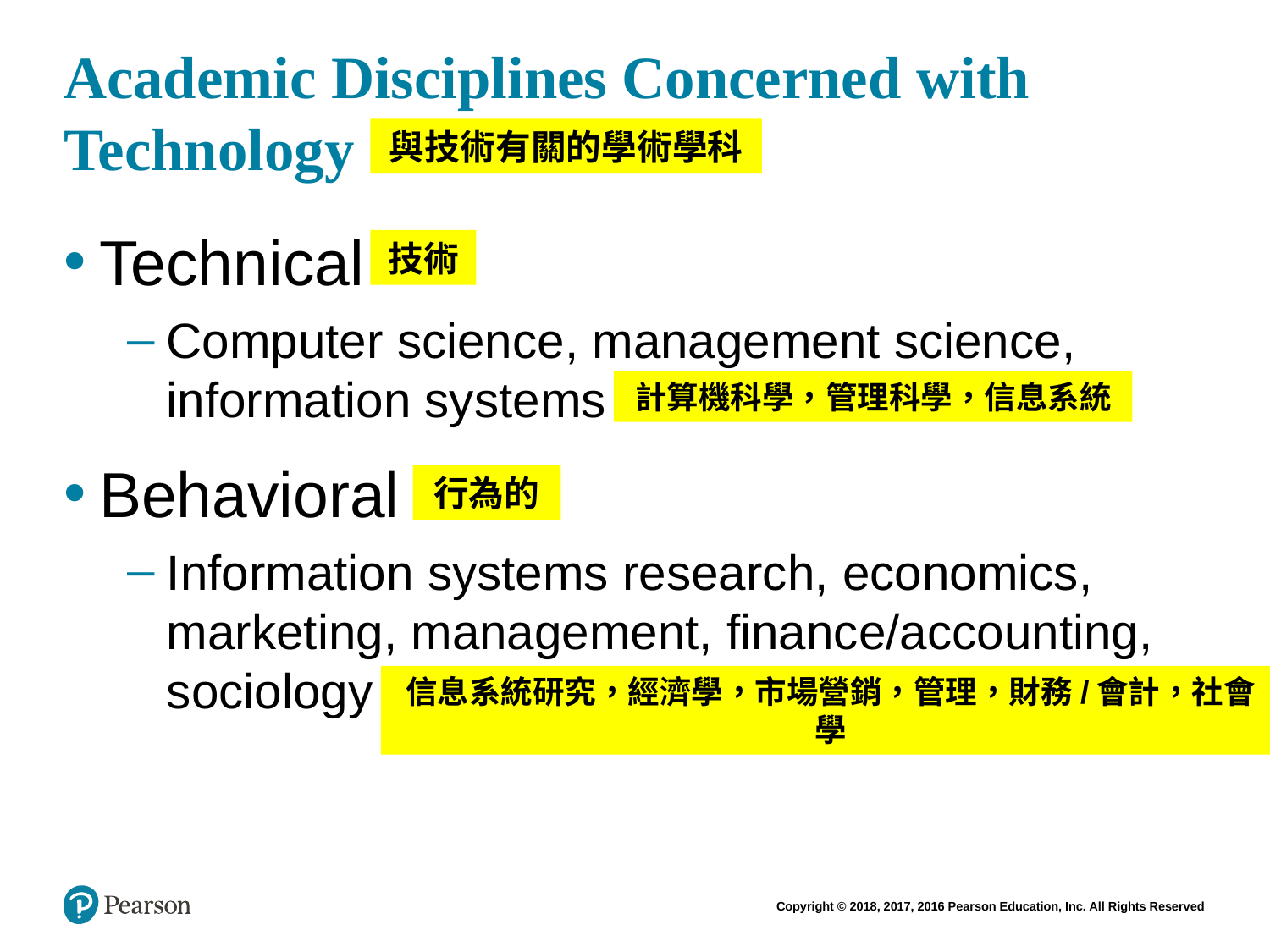

# Academic Disciplines Concerned with Technology
與技術有關的學術學科
Technical
Computer science, management science, information systems
Behavioral
Information systems research, economics, marketing, management, finance/accounting, sociology
技術
計算機科學，管理科學，信息系統
行為的
信息系統研究，經濟學，市場營銷，管理，財務/會計，社會學